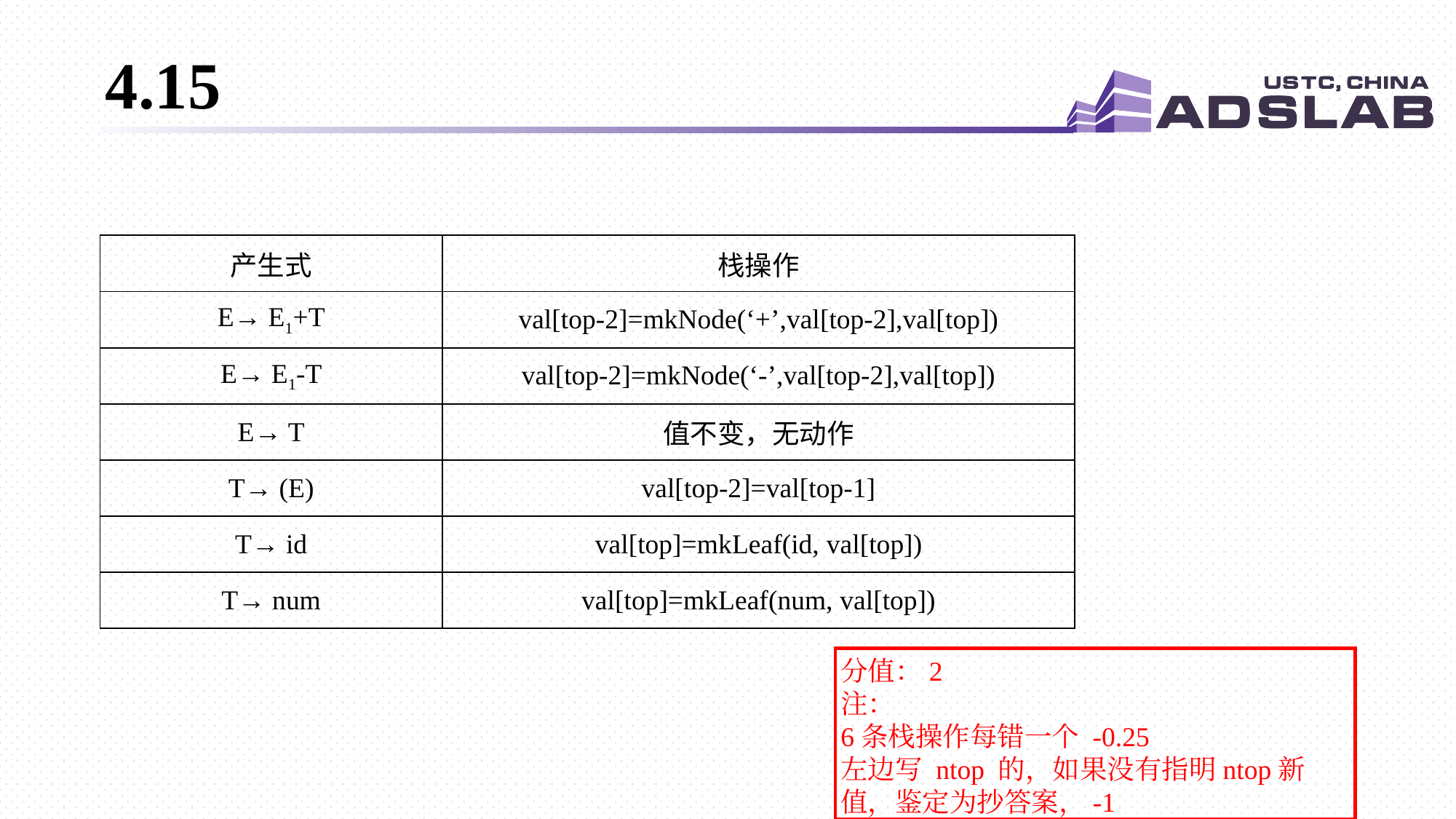

# 4.15
| 产生式 | 栈操作 |
| --- | --- |
| E→ E1+T | val[top-2]=mkNode(‘+’,val[top-2],val[top]) |
| E→ E1-T | val[top-2]=mkNode(‘-’,val[top-2],val[top]) |
| E→ T | 值不变，无动作 |
| T→ (E) | val[top-2]=val[top-1] |
| T→ id | val[top]=mkLeaf(id, val[top]) |
| T→ num | val[top]=mkLeaf(num, val[top]) |
分值：2
注：
6条栈操作每错一个 -0.25
左边写 ntop 的，如果没有指明ntop新值，鉴定为抄答案，-1